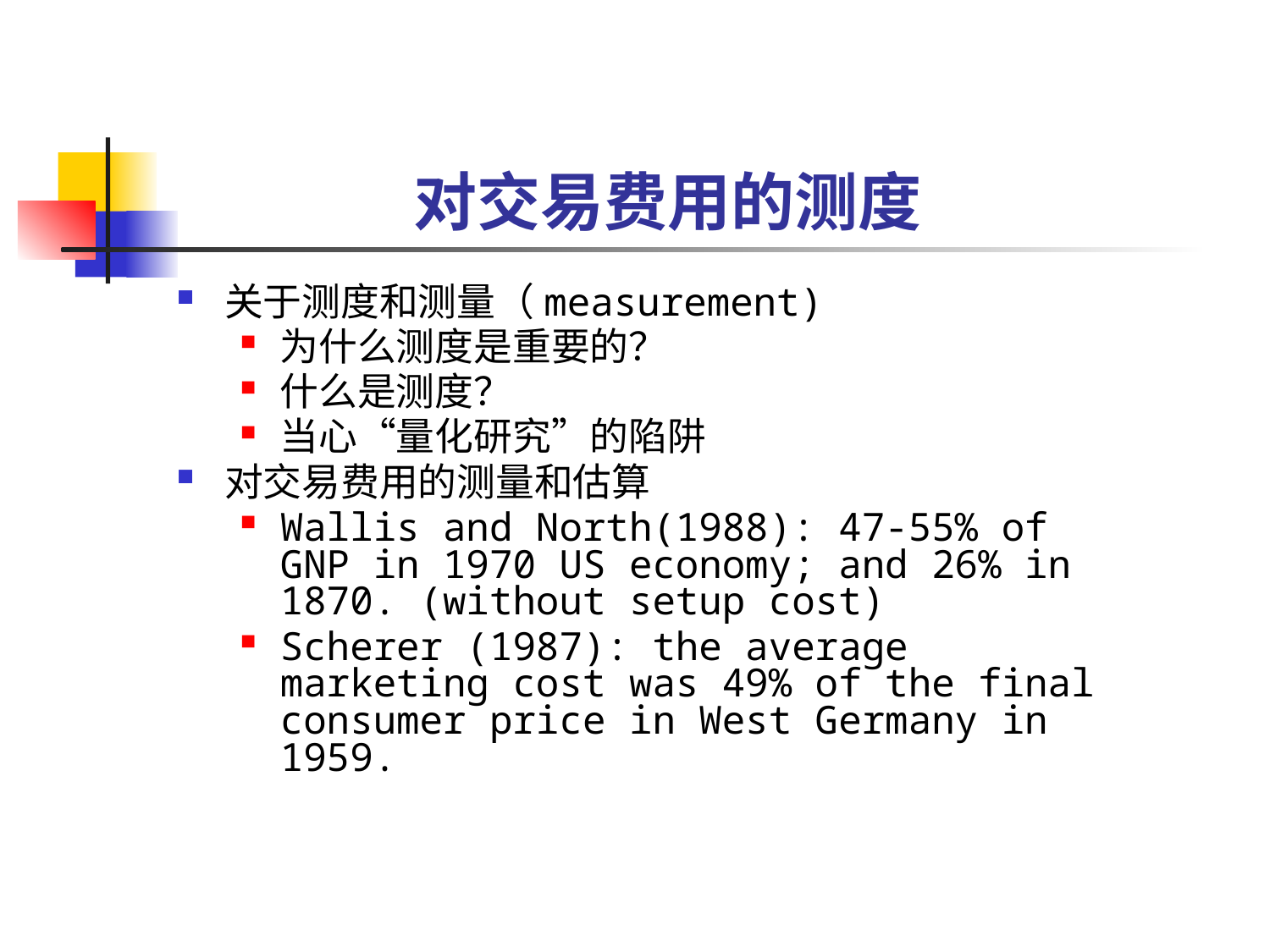

# 对交易费用的测度
关于测度和测量（measurement)
为什么测度是重要的？
什么是测度？
当心“量化研究”的陷阱
对交易费用的测量和估算
Wallis and North(1988): 47-55% of GNP in 1970 US economy; and 26% in 1870. (without setup cost)
Scherer (1987): the average marketing cost was 49% of the final consumer price in West Germany in 1959.